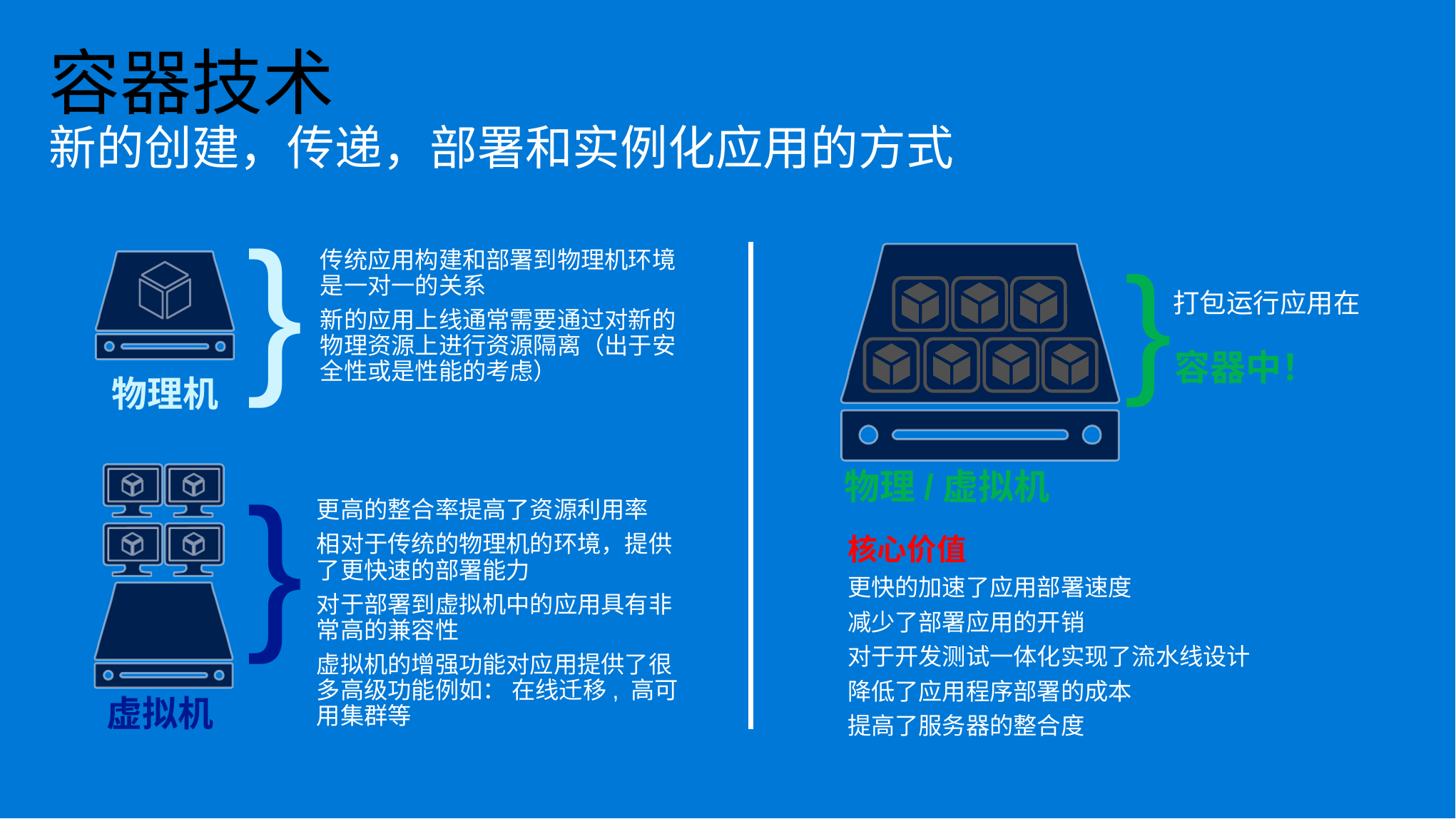

# 容器技术 新的创建，传递，部署和实例化应用的方式
}
传统应用构建和部署到物理机环境是一对一的关系
新的应用上线通常需要通过对新的物理资源上进行资源隔离（出于安全性或是性能的考虑）
}

物理/虚拟机

打包运行应用在
容器中！
物理机

}
更高的整合率提高了资源利用率
相对于传统的物理机的环境，提供了更快速的部署能力
对于部署到虚拟机中的应用具有非常高的兼容性
虚拟机的增强功能对应用提供了很多高级功能例如： 在线迁移, 高可用集群等
核心价值
更快的加速了应用部署速度
减少了部署应用的开销
对于开发测试一体化实现了流水线设计
降低了应用程序部署的成本
提高了服务器的整合度
虚拟机